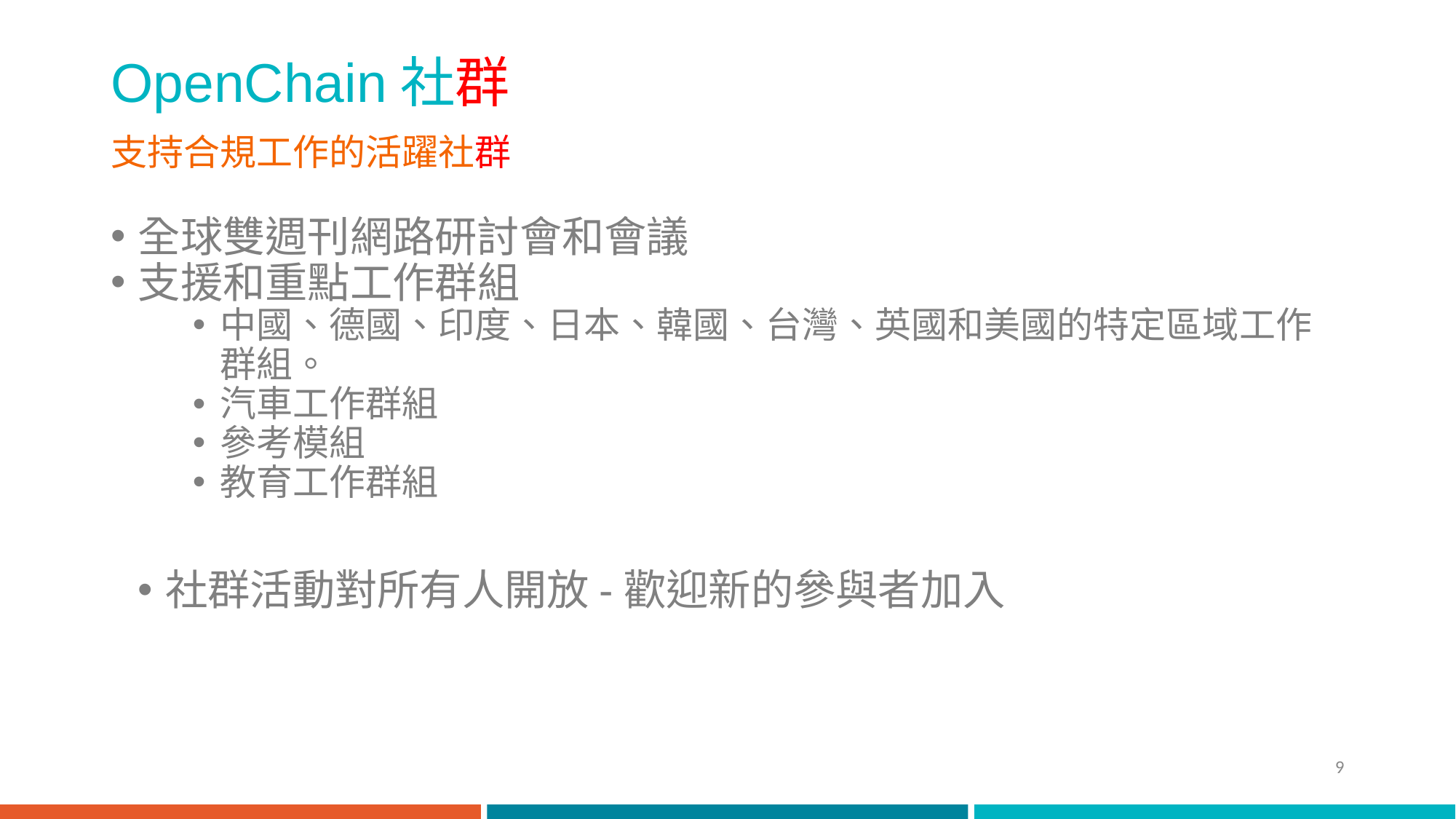

# OpenChain社群
支持合規工作的活躍社群
全球雙週刊網路研討會和會議
支援和重點工作群組
中國、德國、印度、日本、韓國、台灣、英國和美國的特定區域工作群組。
汽車工作群組
參考模組
教育工作群組

社群活動對所有人開放-歡迎新的參與者加入

9